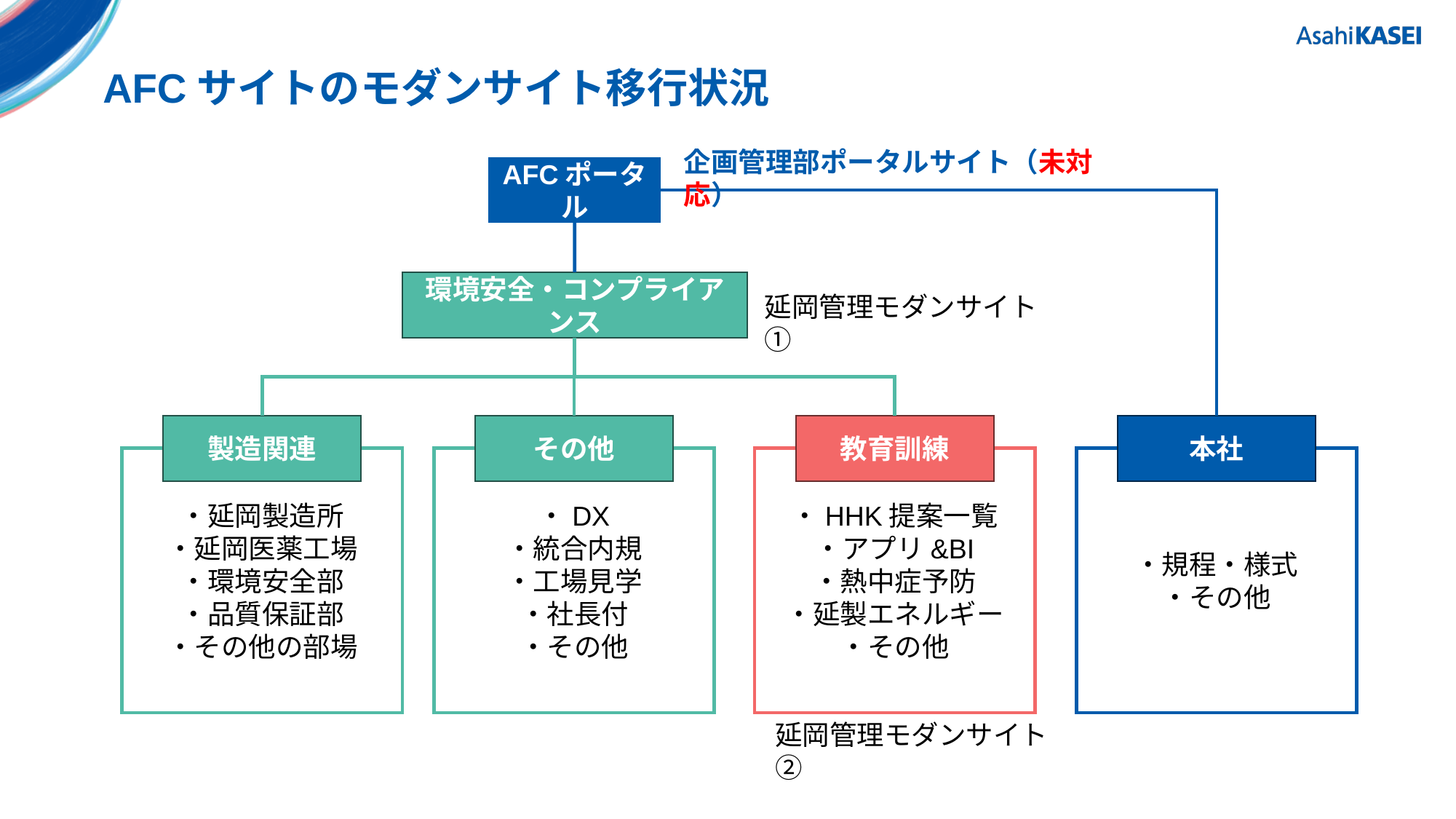

# AFCサイトのモダンサイト移行状況
企画管理部ポータルサイト（未対応）
AFCポータル
環境安全・コンプライアンス
延岡管理モダンサイト①
製造関連
その他
教育訓練
本社
・延岡製造所
・延岡医薬工場
・環境安全部
・品質保証部
・その他の部場
・DX
・統合内規
・工場見学
・社長付
・その他
・HHK提案一覧
・アプリ&BI
・熱中症予防
・延製エネルギー
・その他
・規程・様式
・その他
延岡管理モダンサイト②